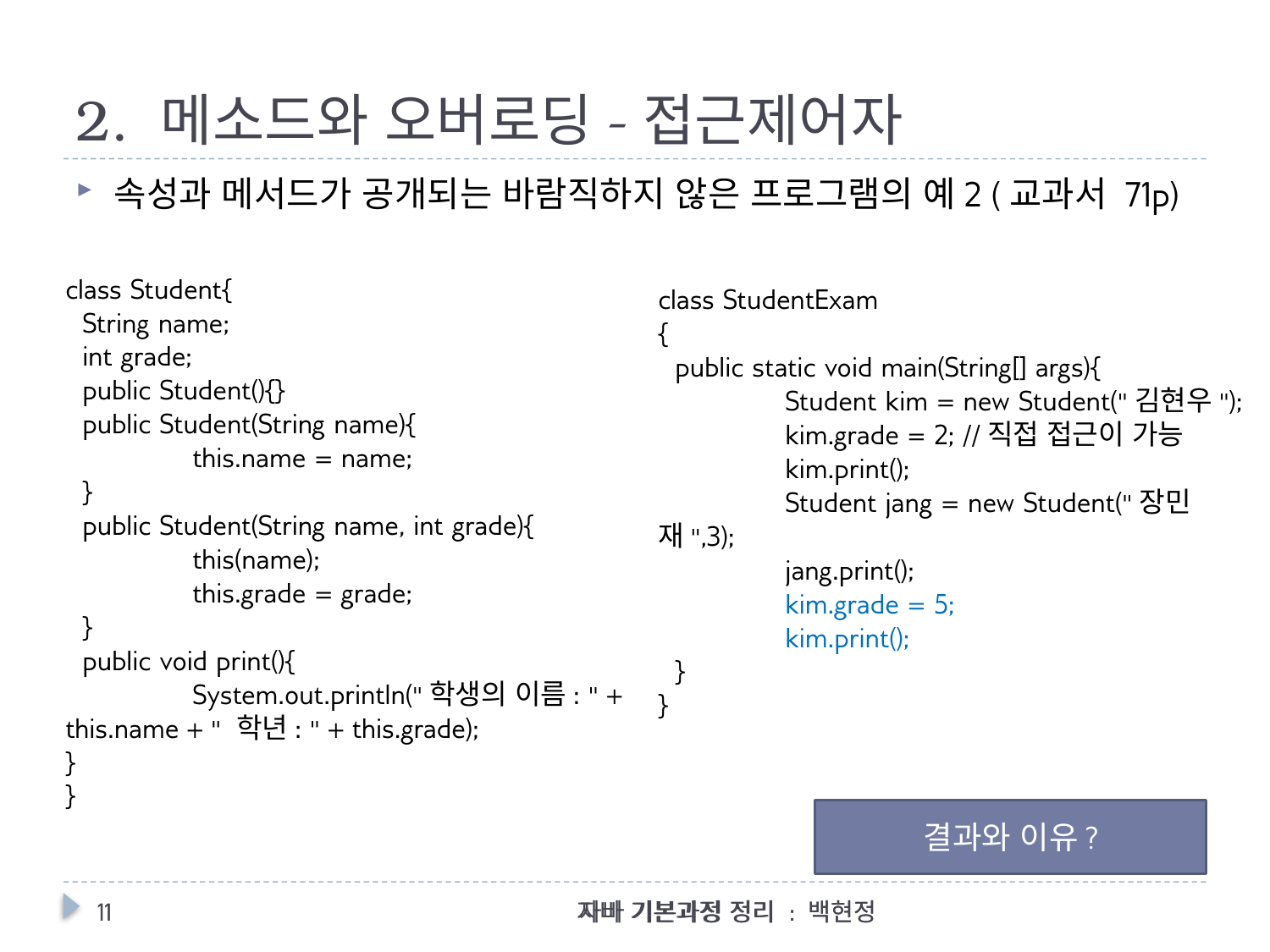

# 2. 메소드와 오버로딩-접근제어자
속성과 메서드가 공개되는 바람직하지 않은 프로그램의 예2 (교과서 71p)
class Student{
  String name;
  int grade;
  public Student(){}
  public Student(String name){
 	this.name = name;
  }
  public Student(String name, int grade){
	this(name);
	this.grade = grade;
  }
  public void print(){
	System.out.println("학생의 이름: " + this.name + " 학년: " + this.grade);
}
}
class StudentExam
{
  public static void main(String[] args){
	Student kim = new Student("김현우");
	kim.grade = 2; //직접 접근이 가능
	kim.print();
	Student jang = new Student("장민재",3);
	jang.print();
	kim.grade = 5;
	kim.print();
  }
}
결과와 이유?
11
11
자바 기본과정 정리 : 백현정
자바 기본과정 정리 : 백현정